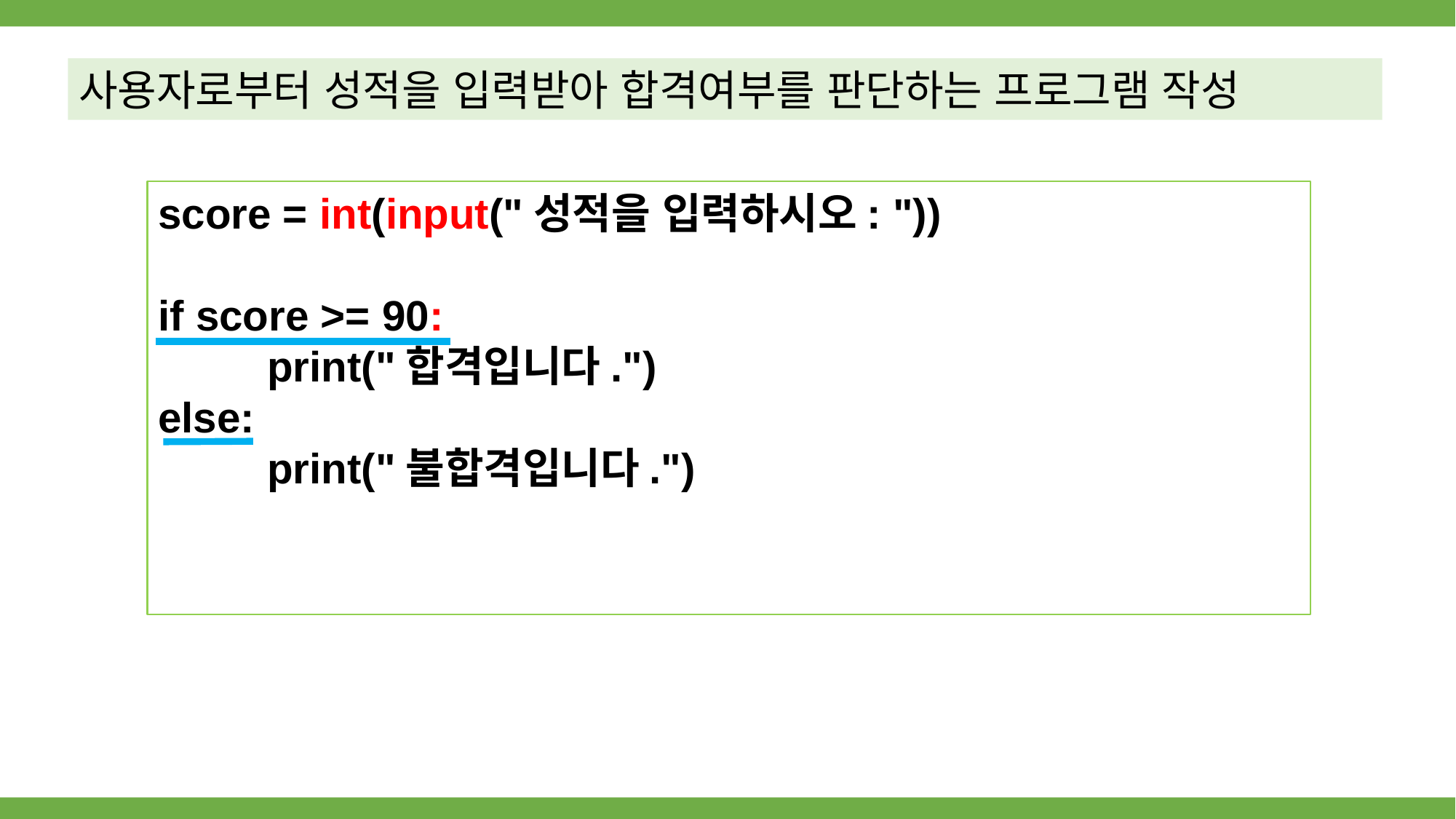

사용자로부터 성적을 입력받아 합격여부를 판단하는 프로그램 작성
score = int(input("성적을 입력하시오: "))

if score >= 90:
	print("합격입니다.")
else:
	print("불합격입니다.")